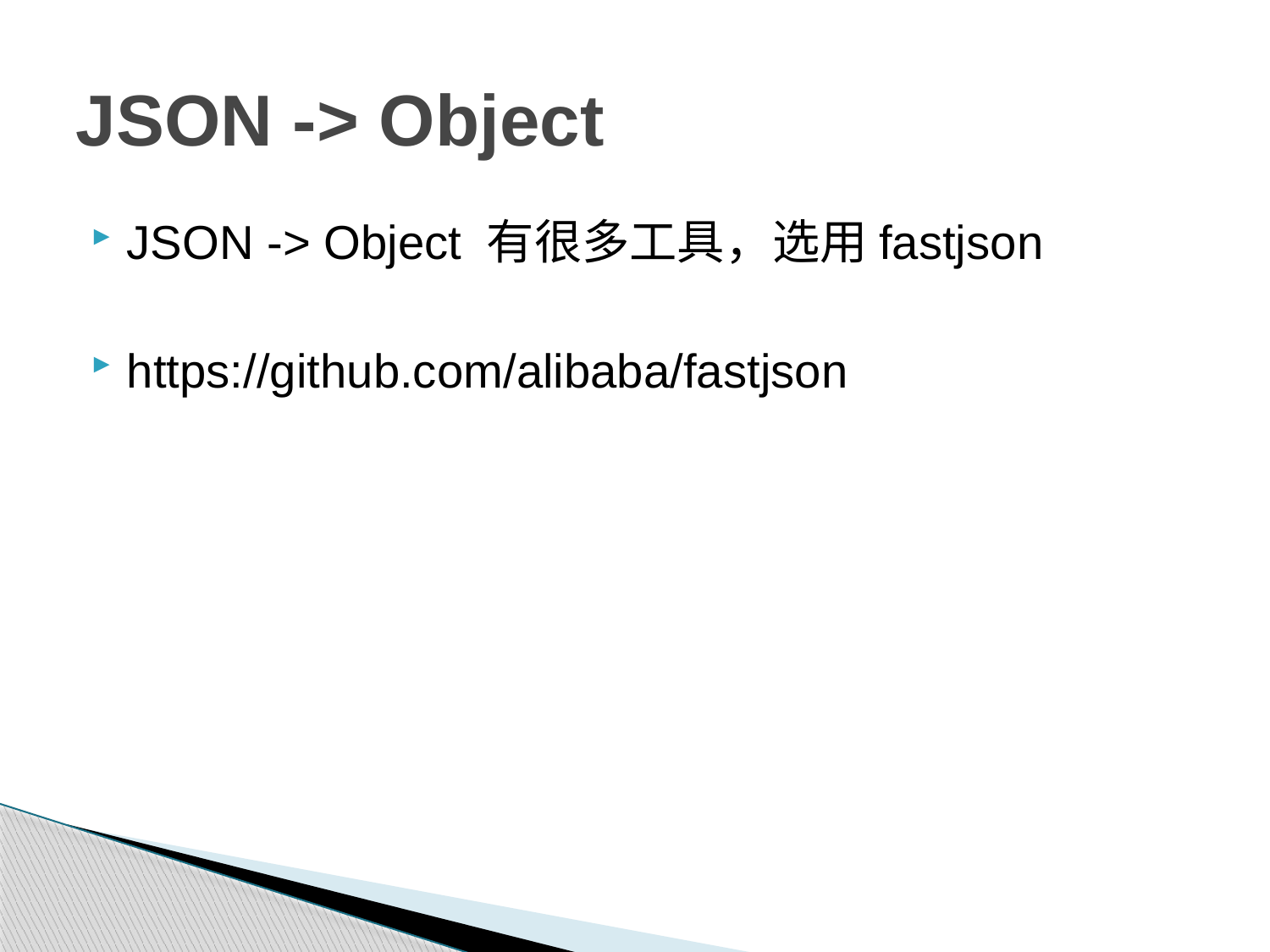

# JSON -> Object
JSON -> Object 有很多工具，选用fastjson

https://github.com/alibaba/fastjson